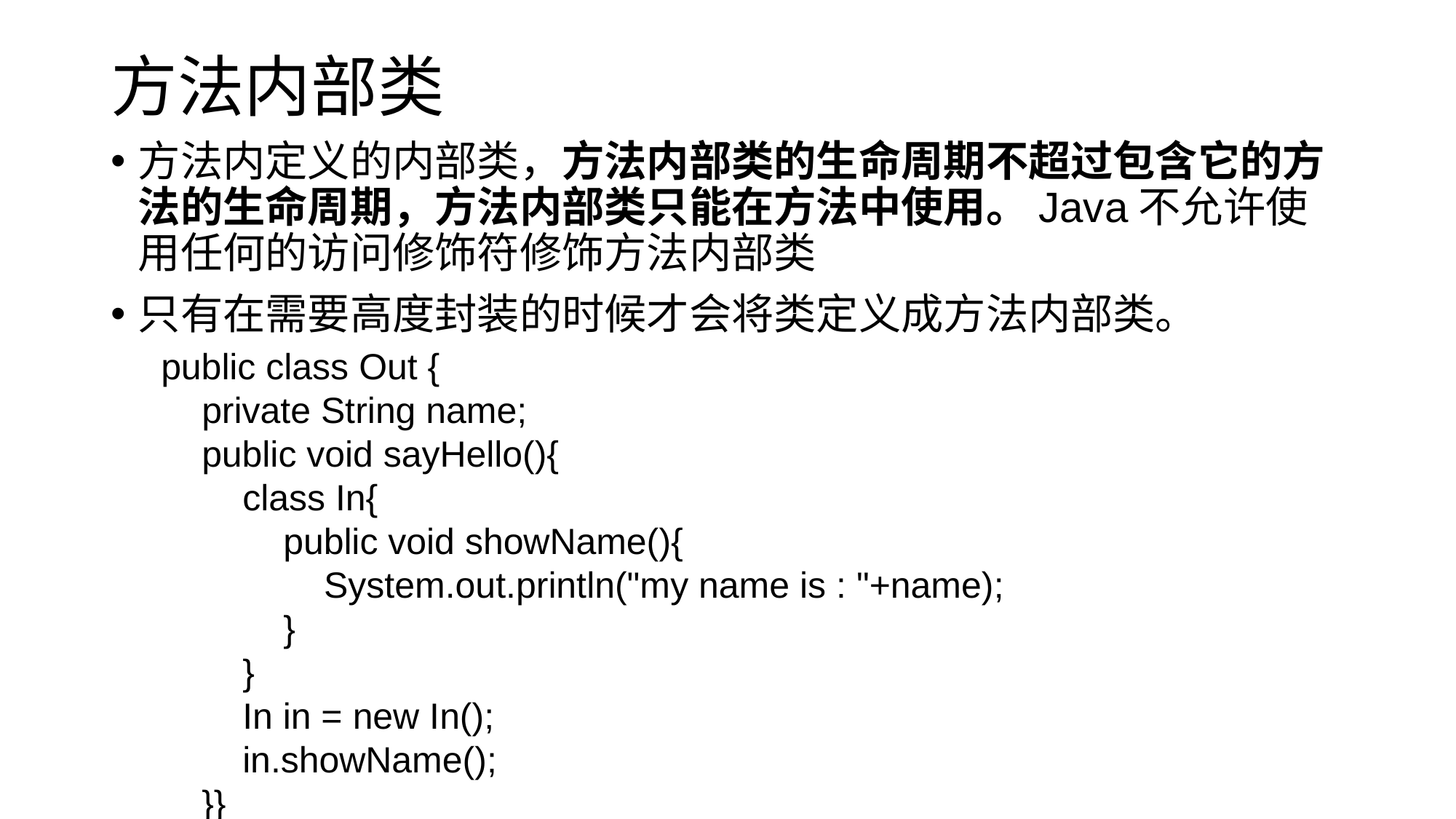

# 方法内部类
方法内定义的内部类，方法内部类的生命周期不超过包含它的方法的生命周期，方法内部类只能在方法中使用。Java不允许使用任何的访问修饰符修饰方法内部类
只有在需要高度封装的时候才会将类定义成方法内部类。

public class Out {
    private String name;
    public void sayHello(){
        class In{
            public void showName(){
                System.out.println("my name is : "+name);
            }
        }
        In in = new In();
        in.showName();
    }}